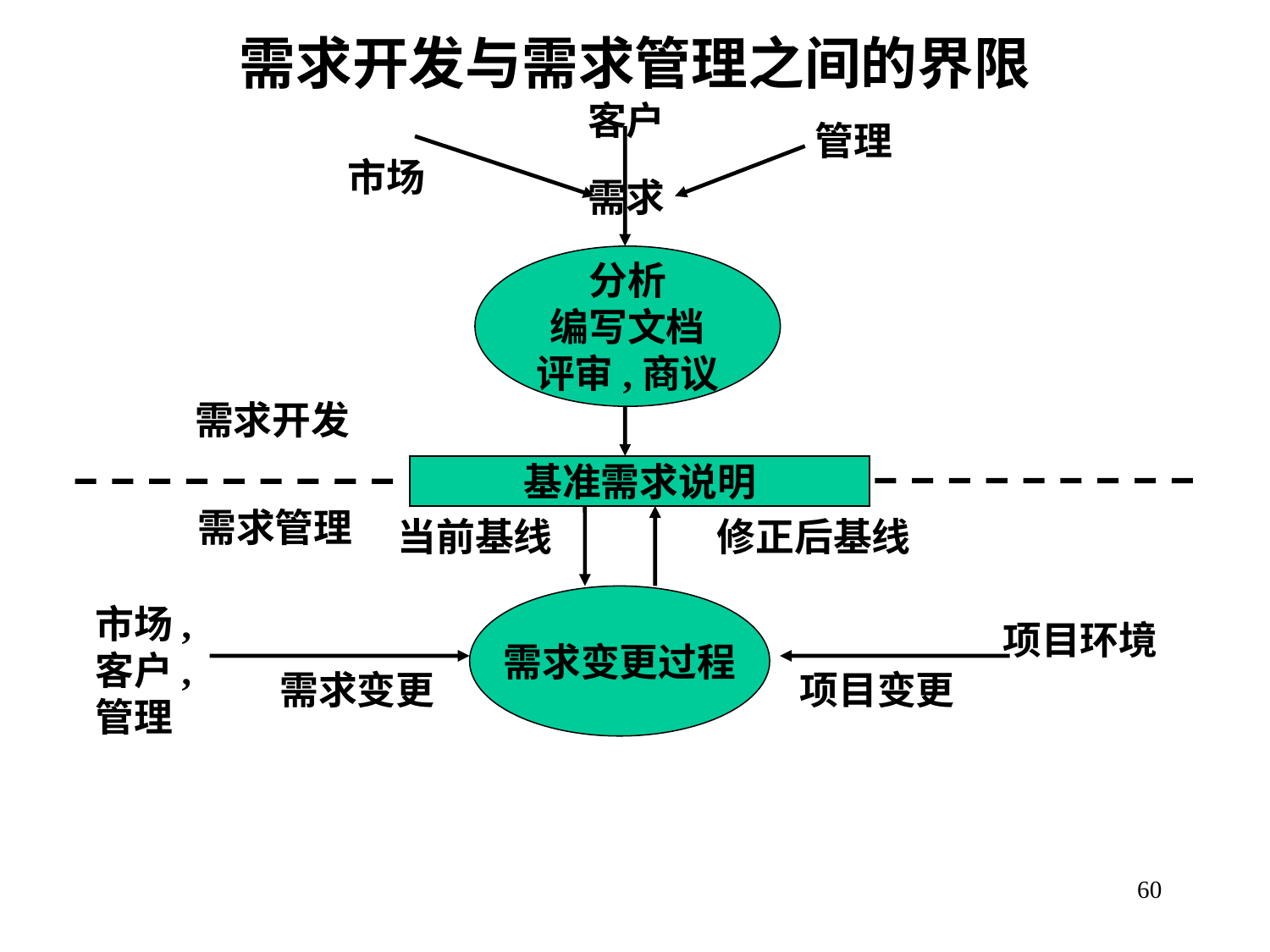

# 需求开发与需求管理之间的界限
客户
管理

市场
需求
分析
编写文档
评审,商议
需求开发

基准需求说明

需求管理

修正后基线
当前基线
需求变更过程
市场,
客户,
管理
项目环境

需求变更
项目变更

60